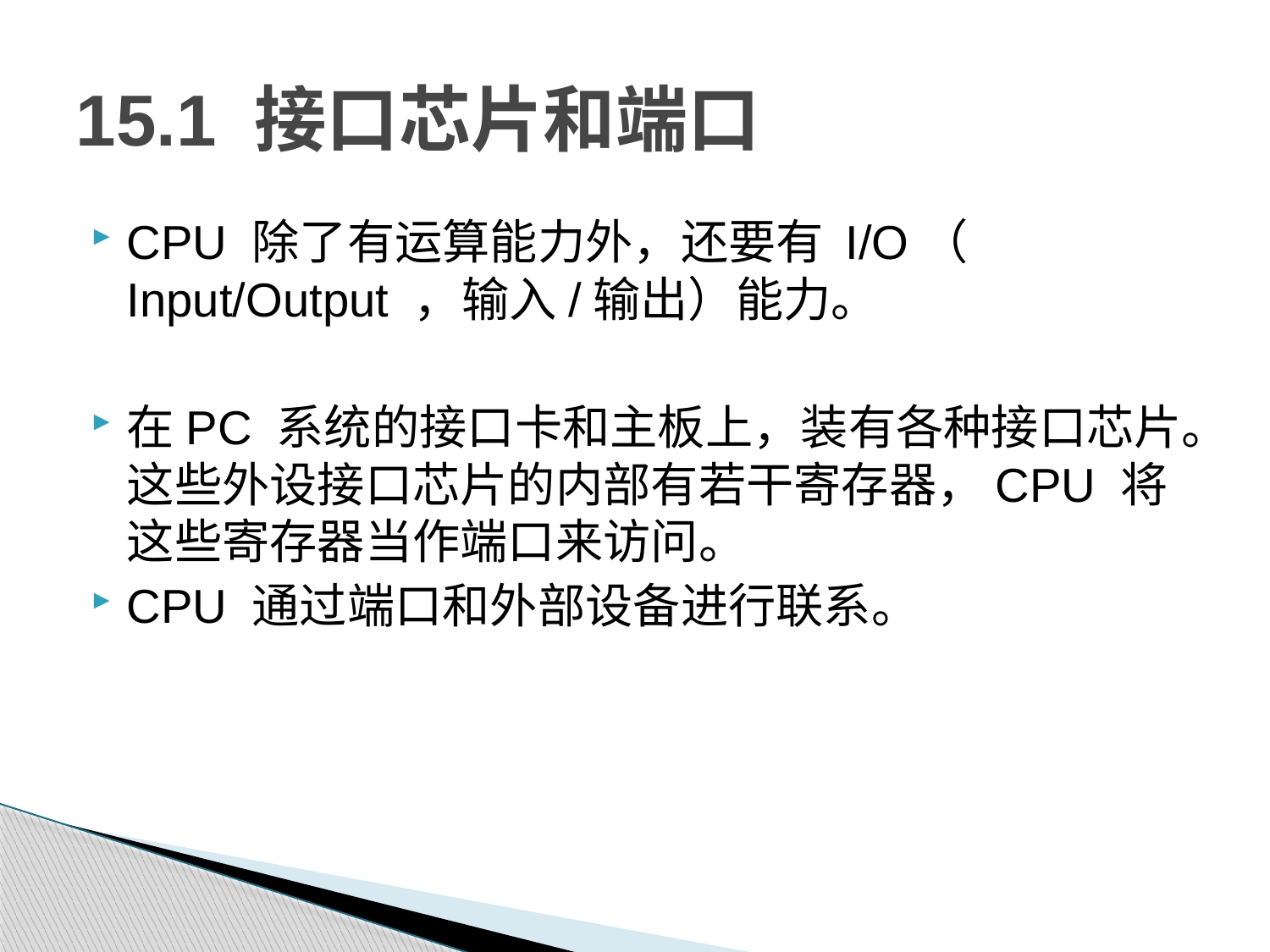

# 15.1 接口芯片和端口
CPU 除了有运算能力外，还要有 I/O（ Input/Output ，输入/输出）能力。

在PC 系统的接口卡和主板上，装有各种接口芯片。这些外设接口芯片的内部有若干寄存器，CPU 将这些寄存器当作端口来访问。
CPU 通过端口和外部设备进行联系。